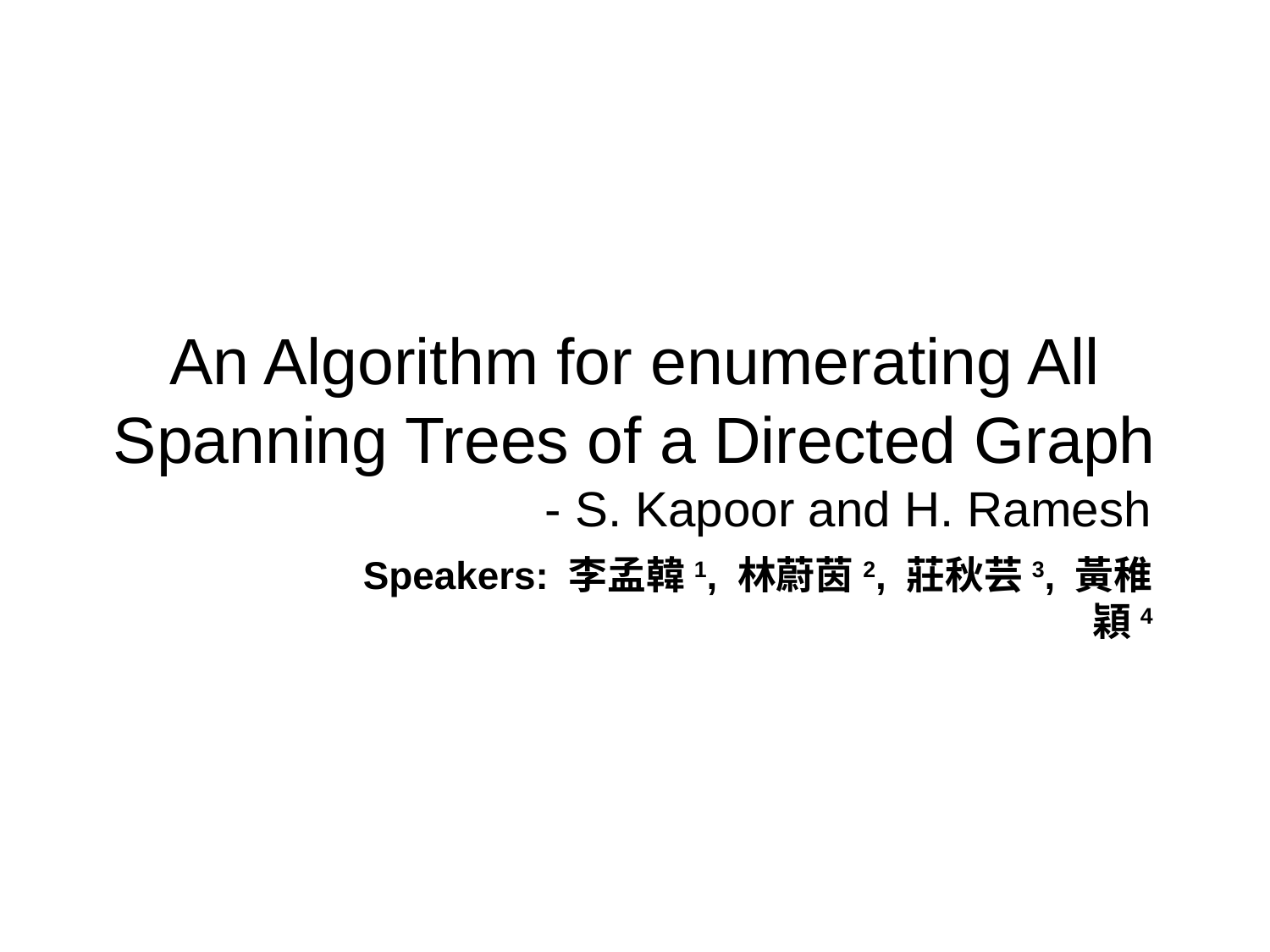

# An Algorithm for enumerating All Spanning Trees of a Directed Graph
- S. Kapoor and H. Ramesh
Speakers: 李孟韓1, 林蔚茵2, 莊秋芸3, 黃稚穎4